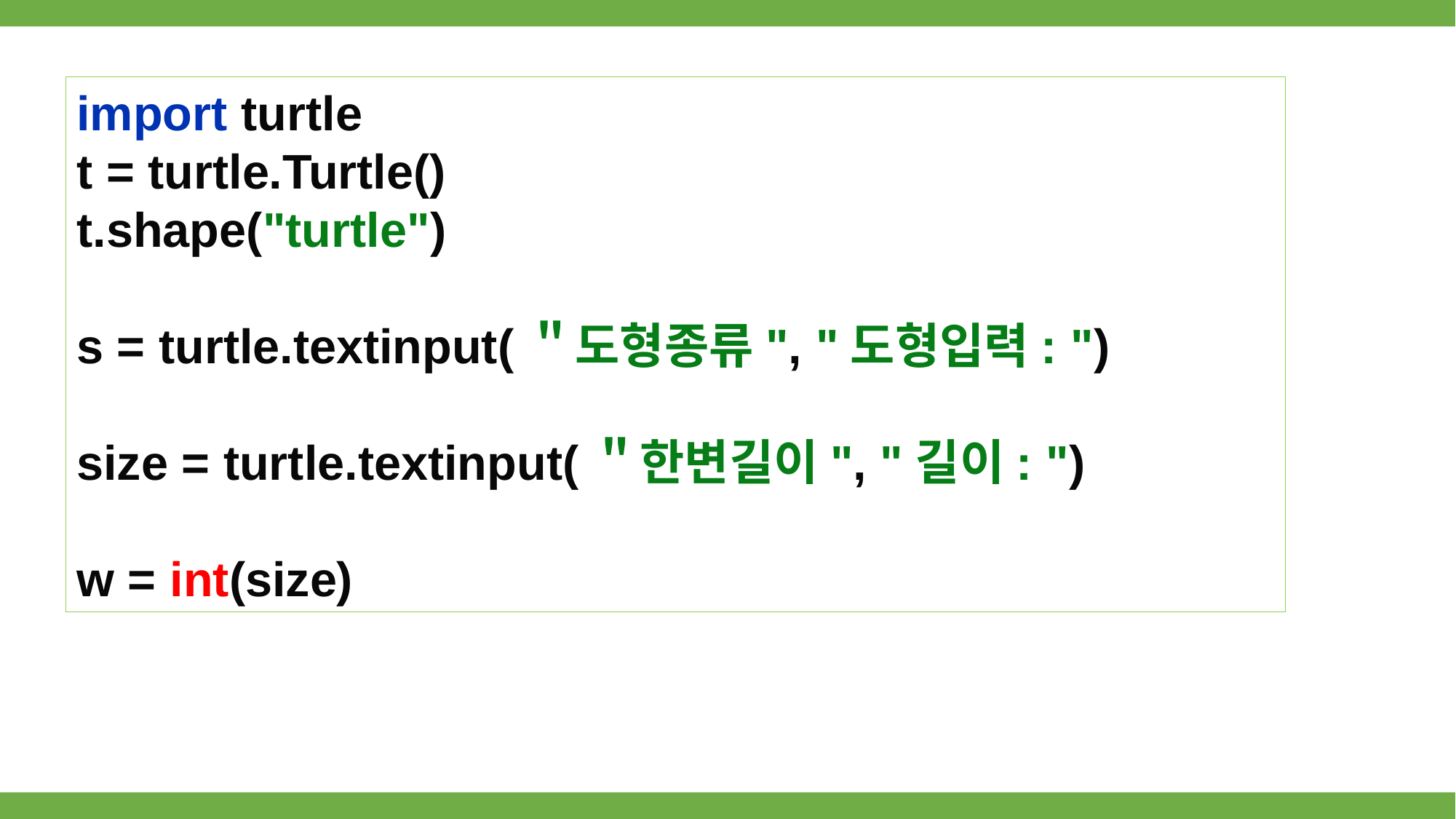

import turtle
t = turtle.Turtle()
t.shape("turtle")
s = turtle.textinput(＂도형종류", "도형입력: ")
size = turtle.textinput(＂한변길이", "길이: ")
w = int(size)